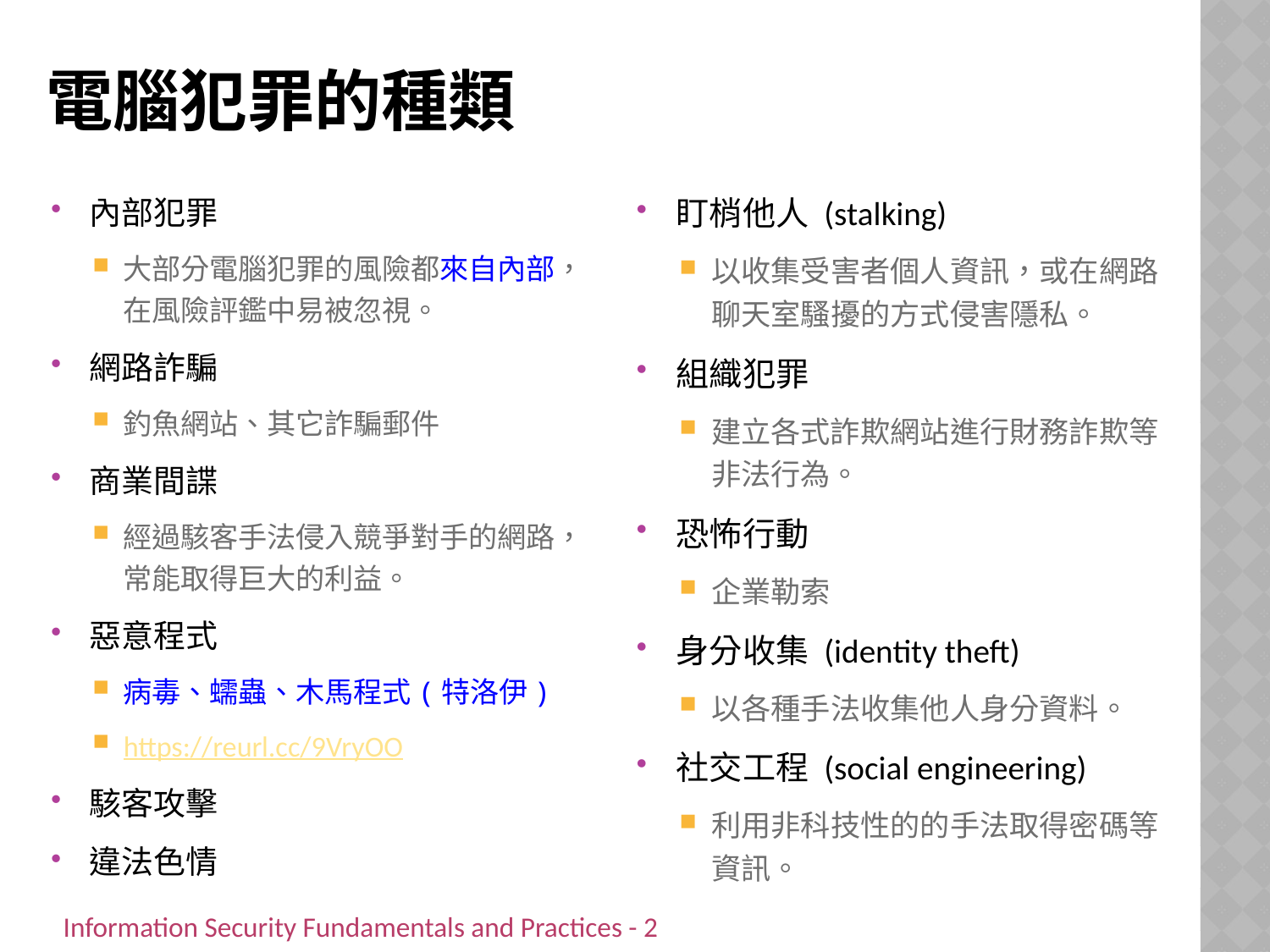

# 電腦犯罪的種類
內部犯罪
大部分電腦犯罪的風險都來自內部，在風險評鑑中易被忽視。
網路詐騙
釣魚網站、其它詐騙郵件
商業間諜
經過駭客手法侵入競爭對手的網路，常能取得巨大的利益。
惡意程式
病毒、蠕蟲、木馬程式(特洛伊)
https://reurl.cc/9VryOO
駭客攻擊
違法色情
盯梢他人 (stalking)
以收集受害者個人資訊，或在網路聊天室騷擾的方式侵害隱私。
組織犯罪
建立各式詐欺網站進行財務詐欺等非法行為。
恐怖行動
企業勒索
身分收集 (identity theft)
以各種手法收集他人身分資料。
社交工程 (social engineering)
利用非科技性的的手法取得密碼等資訊。